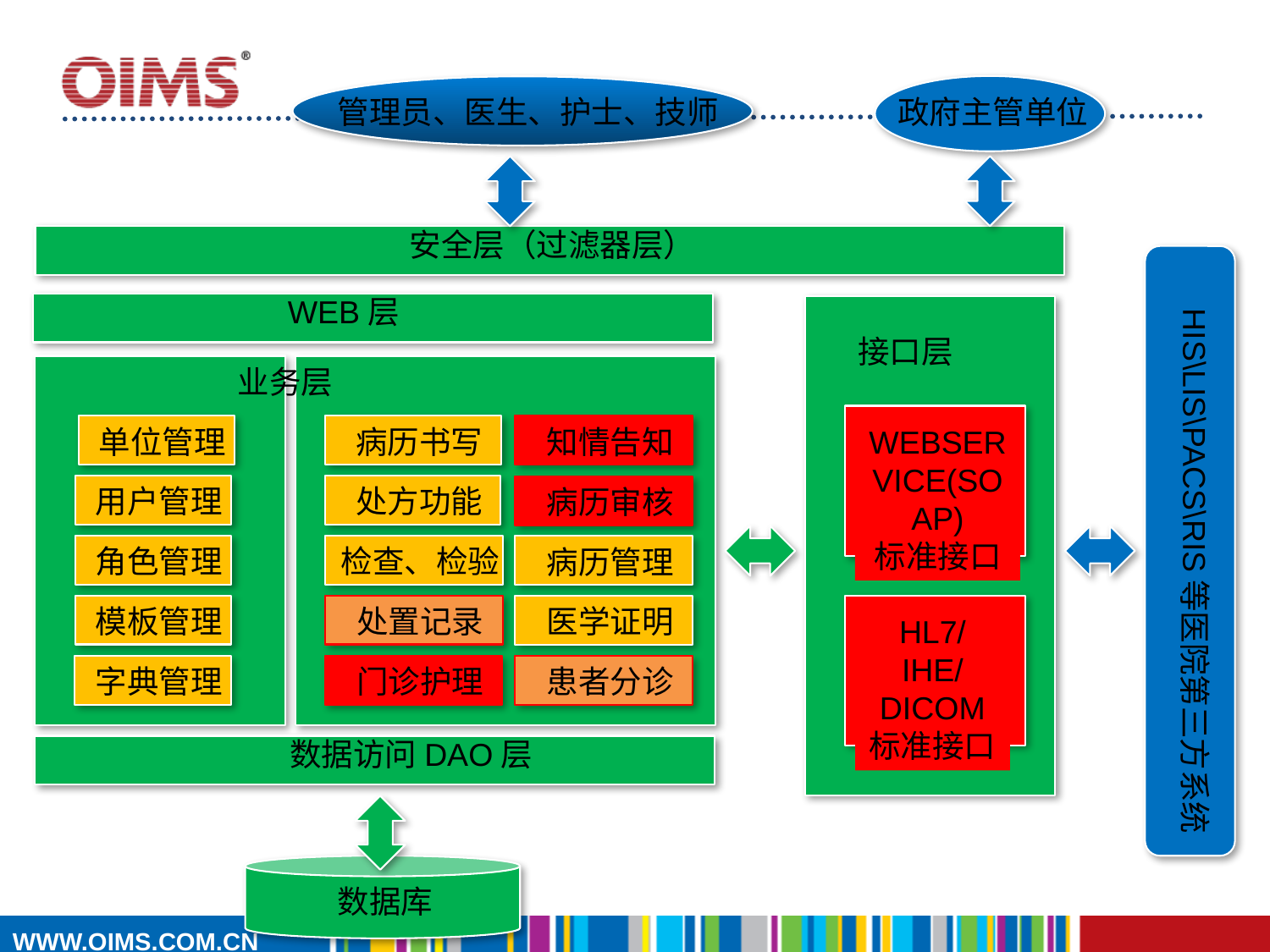

管理员、医生、护士、技师
政府主管单位

安全层（过滤器层）

WEB层

HIS\LIS\PACS\RIS等医院第三方系统
接口层

业务层

WEBSERVICE(SOAP)
标准接口

单位管理

病历书写

知情告知

用户管理

处方功能

病历审核

检查、检验

角色管理

病历管理

模板管理

处置记录

HL7/IHE/DICOM
标准接口

医学证明

字典管理

门诊护理

患者分诊
数据访问DAO层

数据库